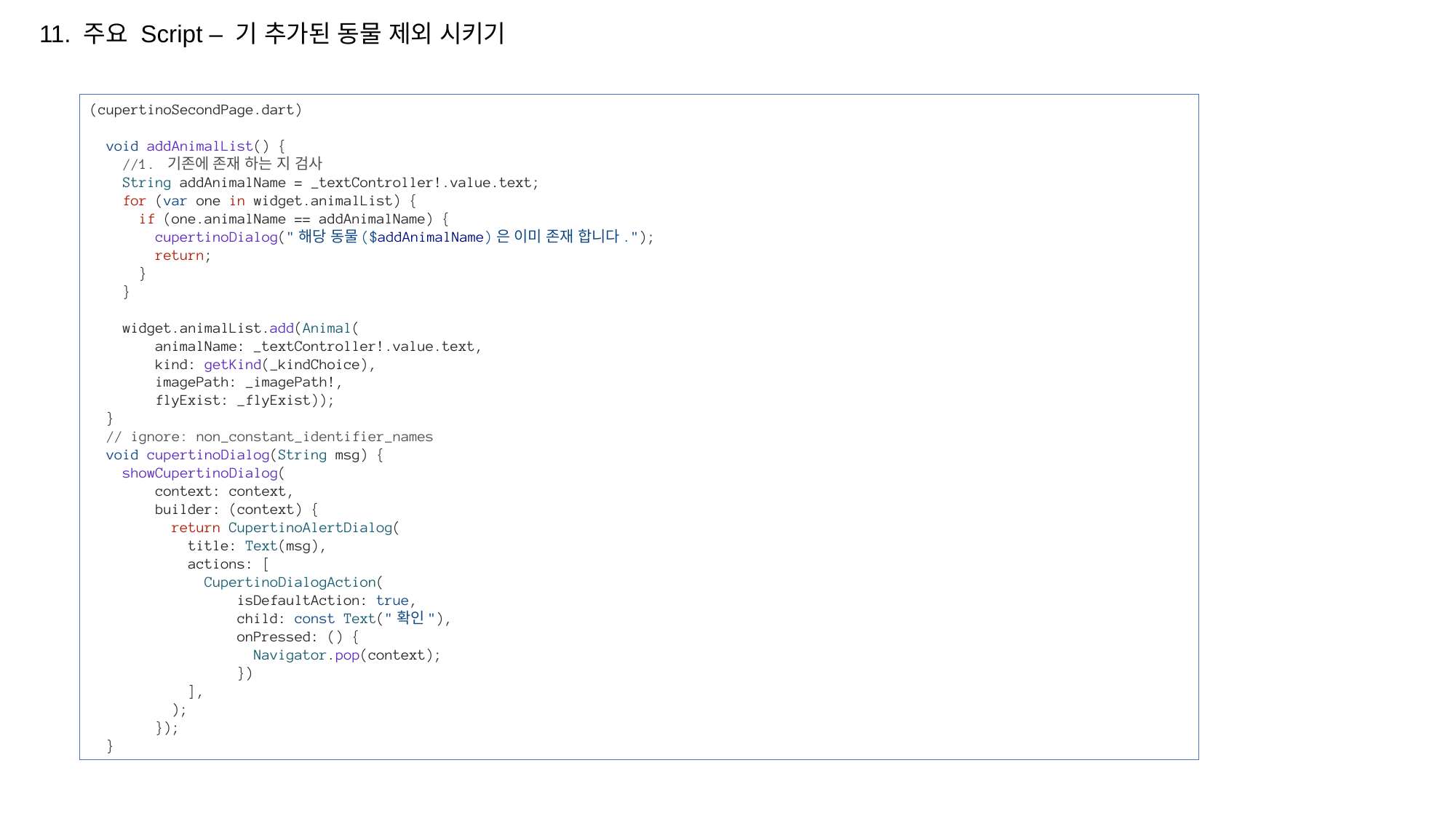

11. 주요 Script – 기 추가된 동물 제외 시키기
(cupertinoSecondPage.dart)

  void addAnimalList() {
    //1. 기존에 존재 하는 지 검사
    String addAnimalName = _textController!.value.text;
    for (var one in widget.animalList) {
      if (one.animalName == addAnimalName) {
        cupertinoDialog("해당 동물($addAnimalName)은 이미 존재 합니다.");
        return;
      }
    }
    widget.animalList.add(Animal(
        animalName: _textController!.value.text,
        kind: getKind(_kindChoice),
        imagePath: _imagePath!,
        flyExist: _flyExist));
  }
  // ignore: non_constant_identifier_names
  void cupertinoDialog(String msg) {
    showCupertinoDialog(
        context: context,
        builder: (context) {
          return CupertinoAlertDialog(
            title: Text(msg),
            actions: [
              CupertinoDialogAction(
                  isDefaultAction: true,
                  child: const Text("확인"),
                  onPressed: () {
                    Navigator.pop(context);
                  })
            ],
          );
        });
  }